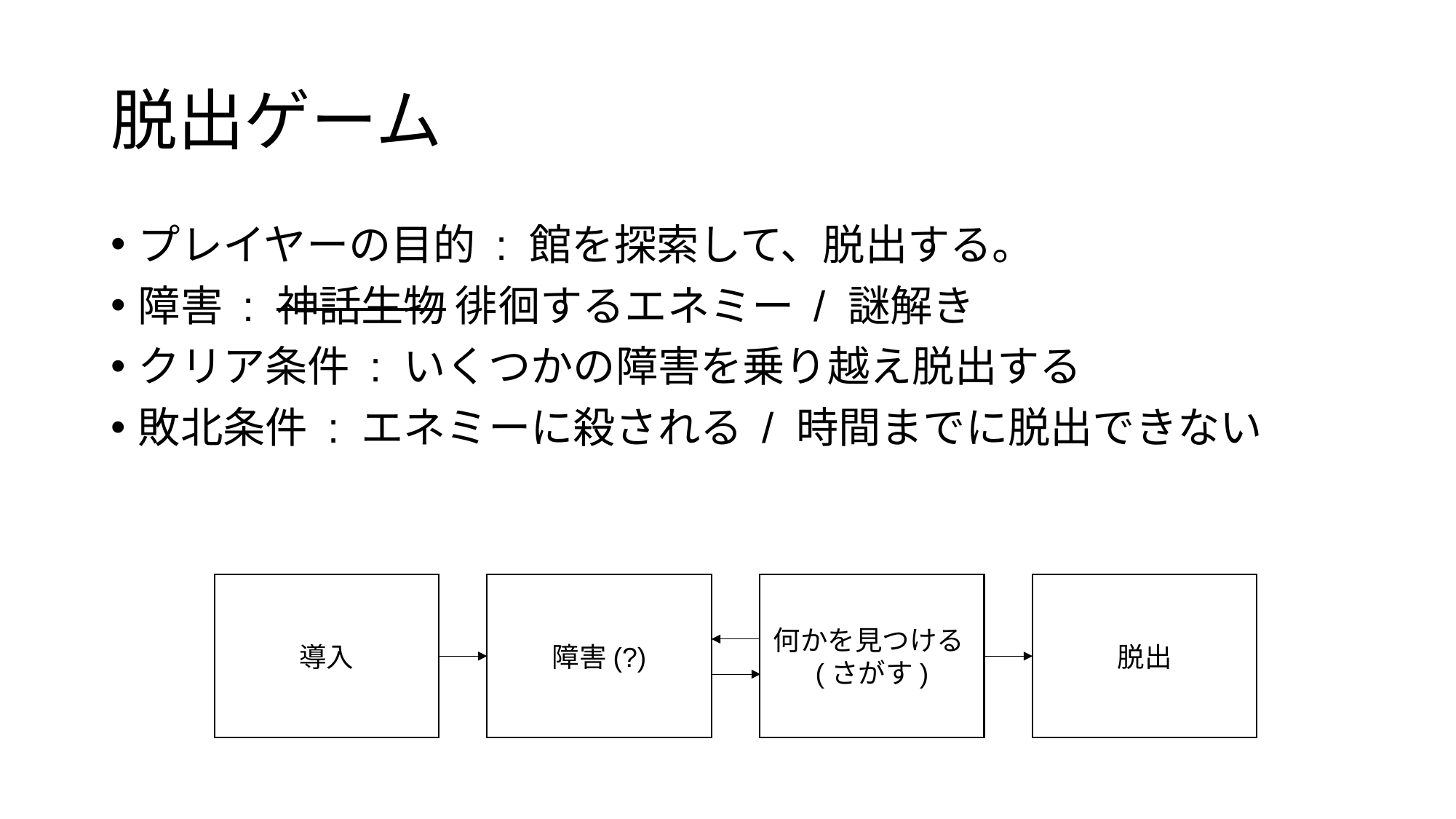

# 脱出ゲーム
プレイヤーの目的 : 館を探索して、脱出する。
障害 : 神話生物 徘徊するエネミー / 謎解き
クリア条件 : いくつかの障害を乗り越え脱出する
敗北条件 : エネミーに殺される / 時間までに脱出できない
導入
障害(?)
何かを見つける(さがす)
脱出